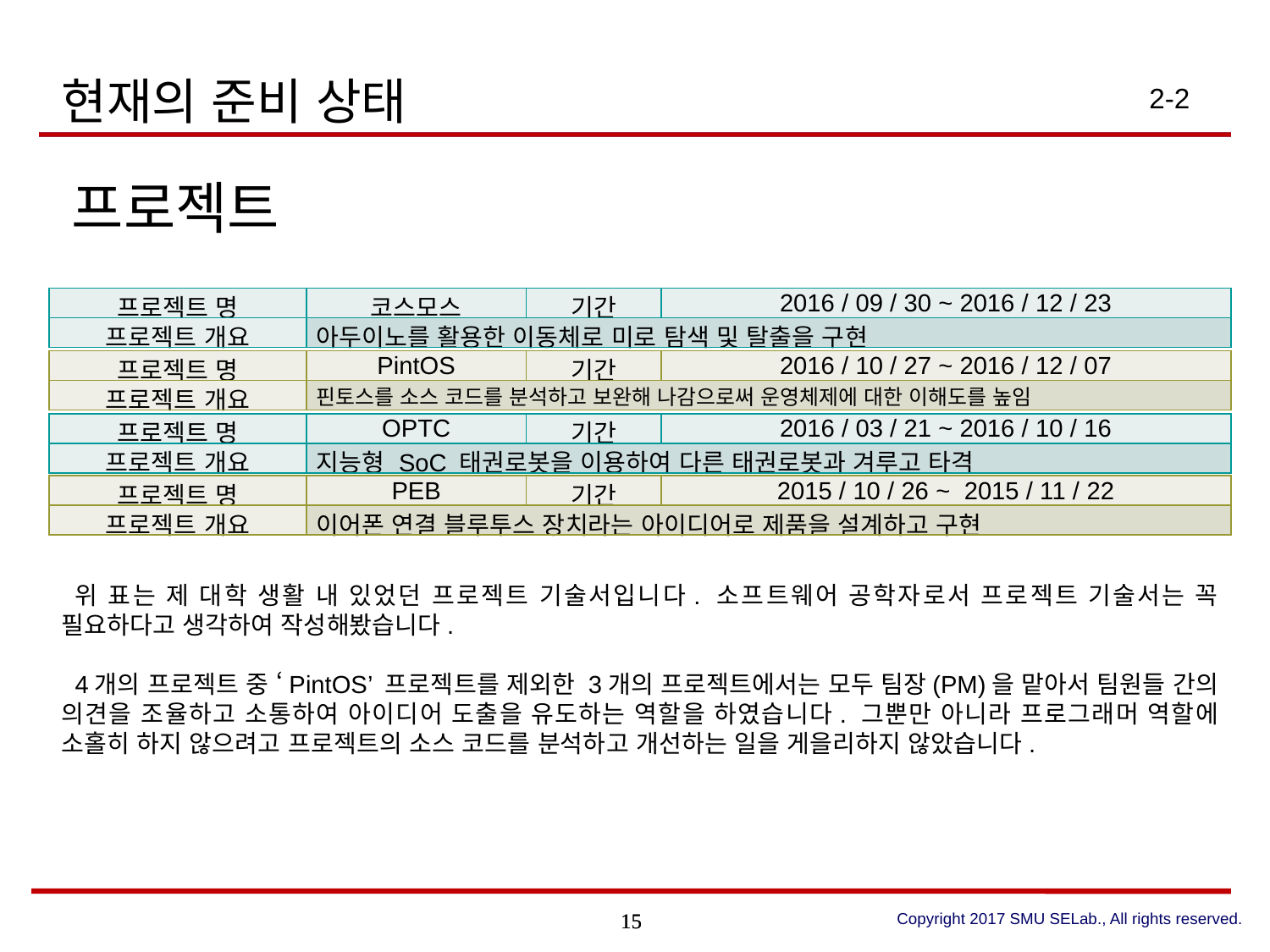

# 현재의 준비 상태
2-2
프로젝트
| 프로젝트 명 | 코스모스 | 기간 | 2016 / 09 / 30 ~ 2016 / 12 / 23 |
| --- | --- | --- | --- |
| 프로젝트 개요 | 아두이노를 활용한 이동체로 미로 탐색 및 탈출을 구현 |  |  |
| 프로젝트 명 | PintOS | 기간 | 2016 / 10 / 27 ~ 2016 / 12 / 07 |
| --- | --- | --- | --- |
| 프로젝트 개요 | 핀토스를 소스 코드를 분석하고 보완해 나감으로써 운영체제에 대한 이해도를 높임 |  |  |
| 프로젝트 명 | OPTC | 기간 | 2016 / 03 / 21 ~ 2016 / 10 / 16 |
| --- | --- | --- | --- |
| 프로젝트 개요 | 지능형 SoC 태권로봇을 이용하여 다른 태권로봇과 겨루고 타격 |  |  |
| 프로젝트 명 | PEB | 기간 | 2015 / 10 / 26 ~ 2015 / 11 / 22 |
| --- | --- | --- | --- |
| 프로젝트 개요 | 이어폰 연결 블루투스 장치라는 아이디어로 제품을 설계하고 구현 |  |  |
위 표는 제 대학 생활 내 있었던 프로젝트 기술서입니다. 소프트웨어 공학자로서 프로젝트 기술서는 꼭 필요하다고 생각하여 작성해봤습니다.

4개의 프로젝트 중 ‘PintOS’ 프로젝트를 제외한 3개의 프로젝트에서는 모두 팀장(PM)을 맡아서 팀원들 간의 의견을 조율하고 소통하여 아이디어 도출을 유도하는 역할을 하였습니다. 그뿐만 아니라 프로그래머 역할에 소홀히 하지 않으려고 프로젝트의 소스 코드를 분석하고 개선하는 일을 게을리하지 않았습니다.
Copyright 2017 SMU SELab., All rights reserved.